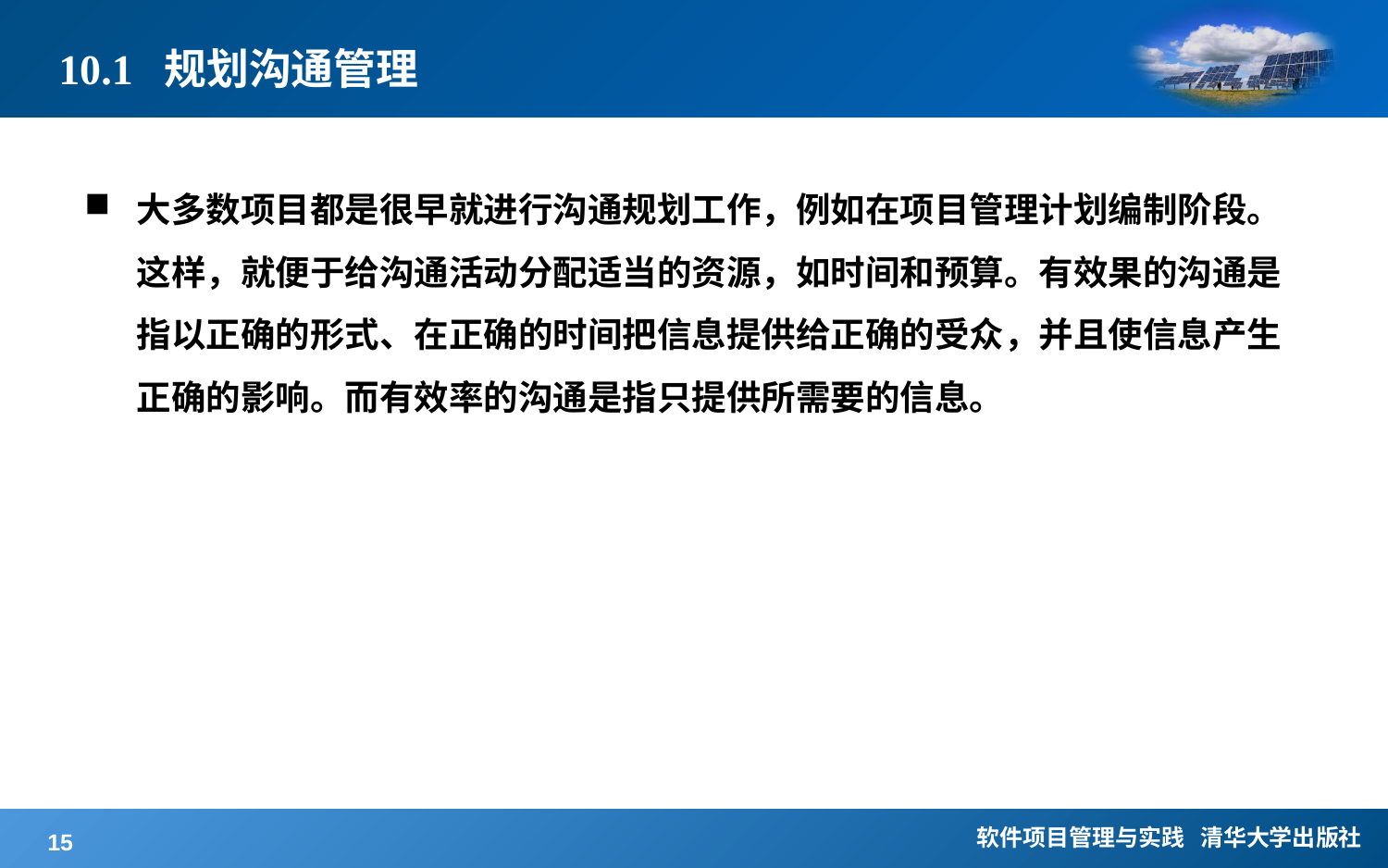

# 10.1  规划沟通管理
大多数项目都是很早就进行沟通规划工作，例如在项目管理计划编制阶段。这样，就便于给沟通活动分配适当的资源，如时间和预算。有效果的沟通是指以正确的形式、在正确的时间把信息提供给正确的受众，并且使信息产生正确的影响。而有效率的沟通是指只提供所需要的信息。